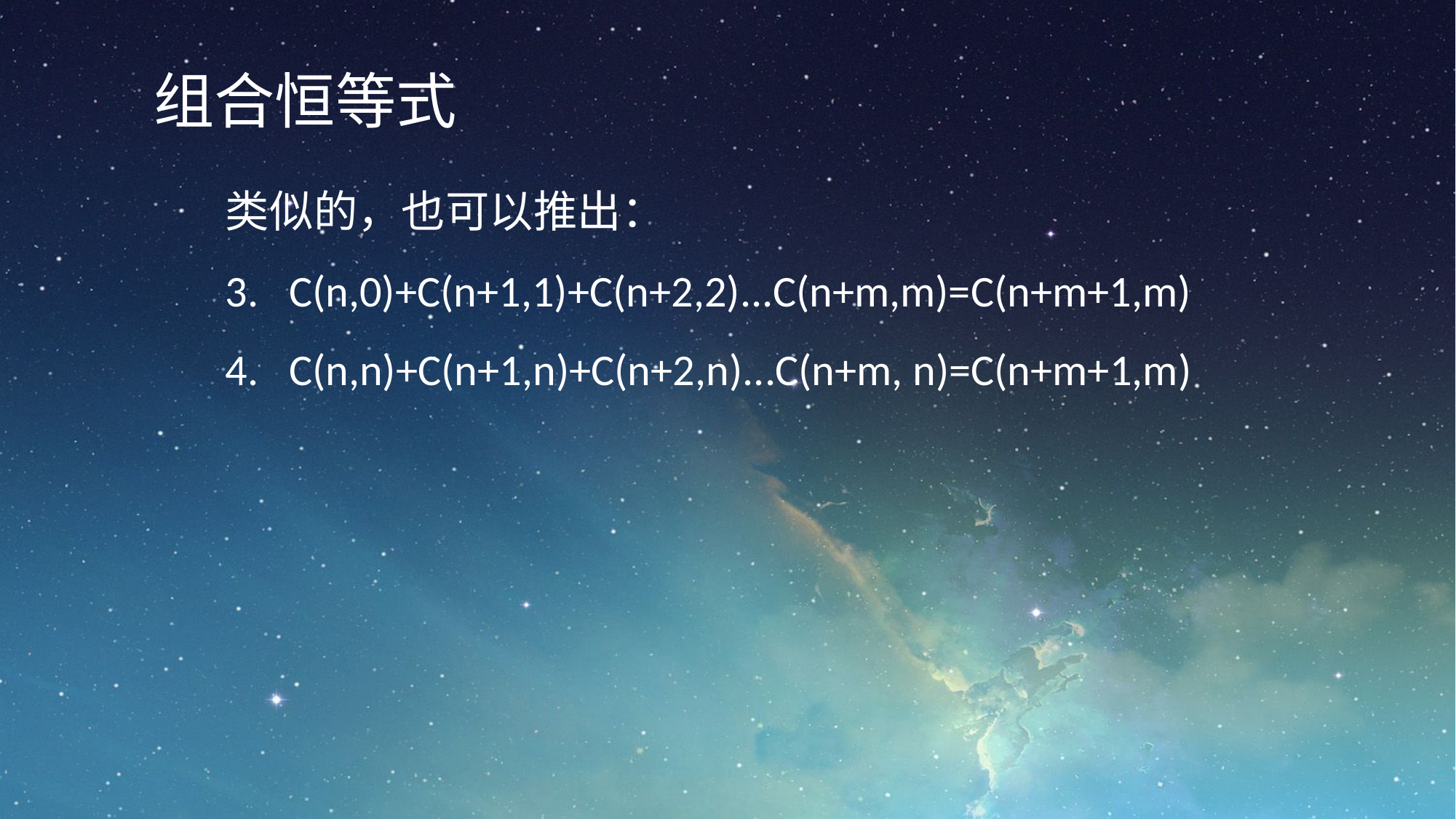

组合恒等式
类似的，也可以推出：
3.   C(n,0)+C(n+1,1)+C(n+2,2)...C(n+m,m)=C(n+m+1,m)
4.   C(n,n)+C(n+1,n)+C(n+2,n)...C(n+m, n)=C(n+m+1,m)